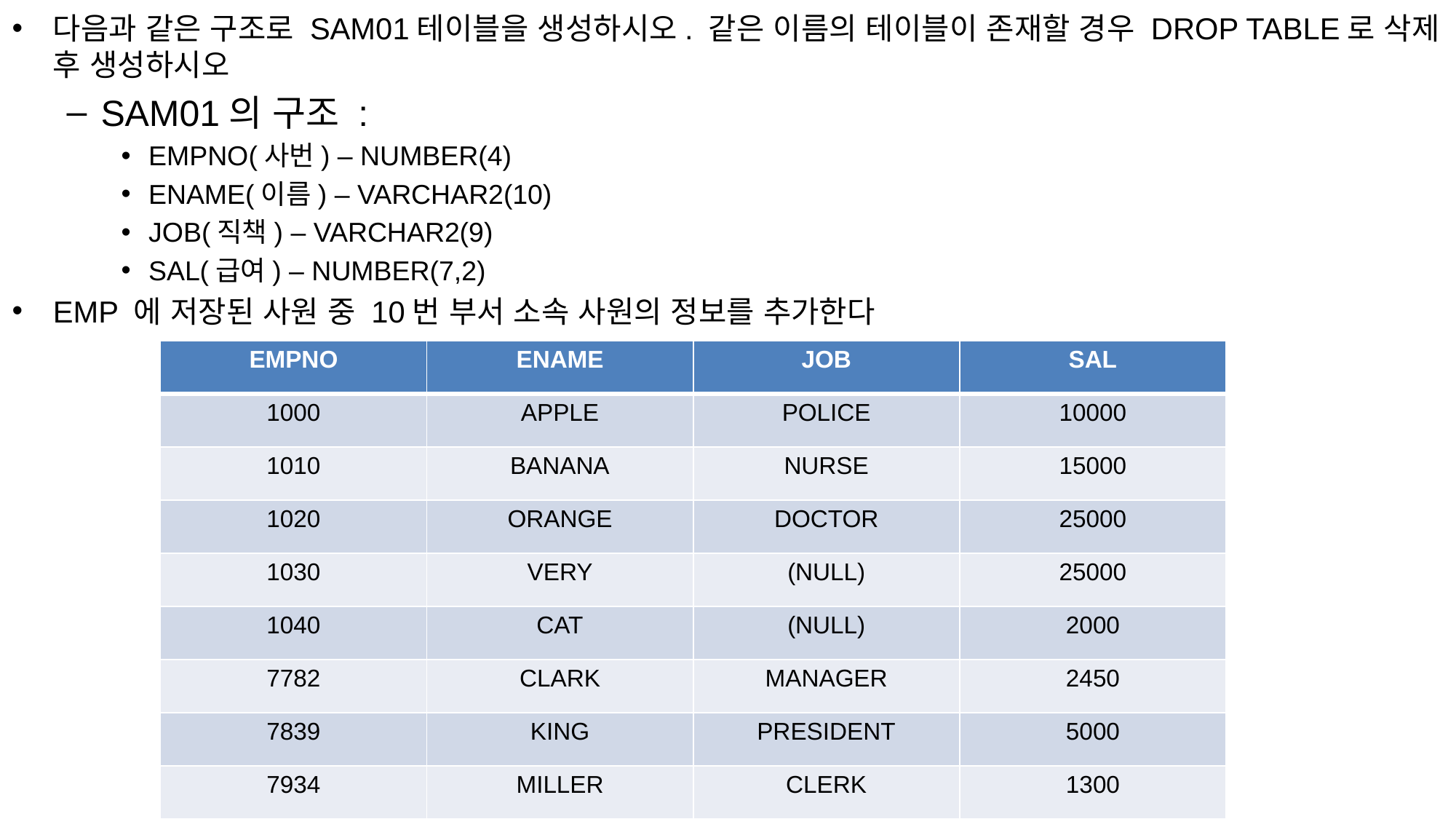

다음과 같은 구조로 SAM01테이블을 생성하시오. 같은 이름의 테이블이 존재할 경우 DROP TABLE로 삭제 후 생성하시오
SAM01의 구조 :
EMPNO(사번) – NUMBER(4)
ENAME(이름) – VARCHAR2(10)
JOB(직책) – VARCHAR2(9)
SAL(급여) – NUMBER(7,2)
EMP 에 저장된 사원 중 10번 부서 소속 사원의 정보를 추가한다

| EMPNO | ENAME | JOB | SAL |
| --- | --- | --- | --- |
| 1000 | APPLE | POLICE | 10000 |
| 1010 | BANANA | NURSE | 15000 |
| 1020 | ORANGE | DOCTOR | 25000 |
| 1030 | VERY | (NULL) | 25000 |
| 1040 | CAT | (NULL) | 2000 |
| 7782 | CLARK | MANAGER | 2450 |
| 7839 | KING | PRESIDENT | 5000 |
| 7934 | MILLER | CLERK | 1300 |